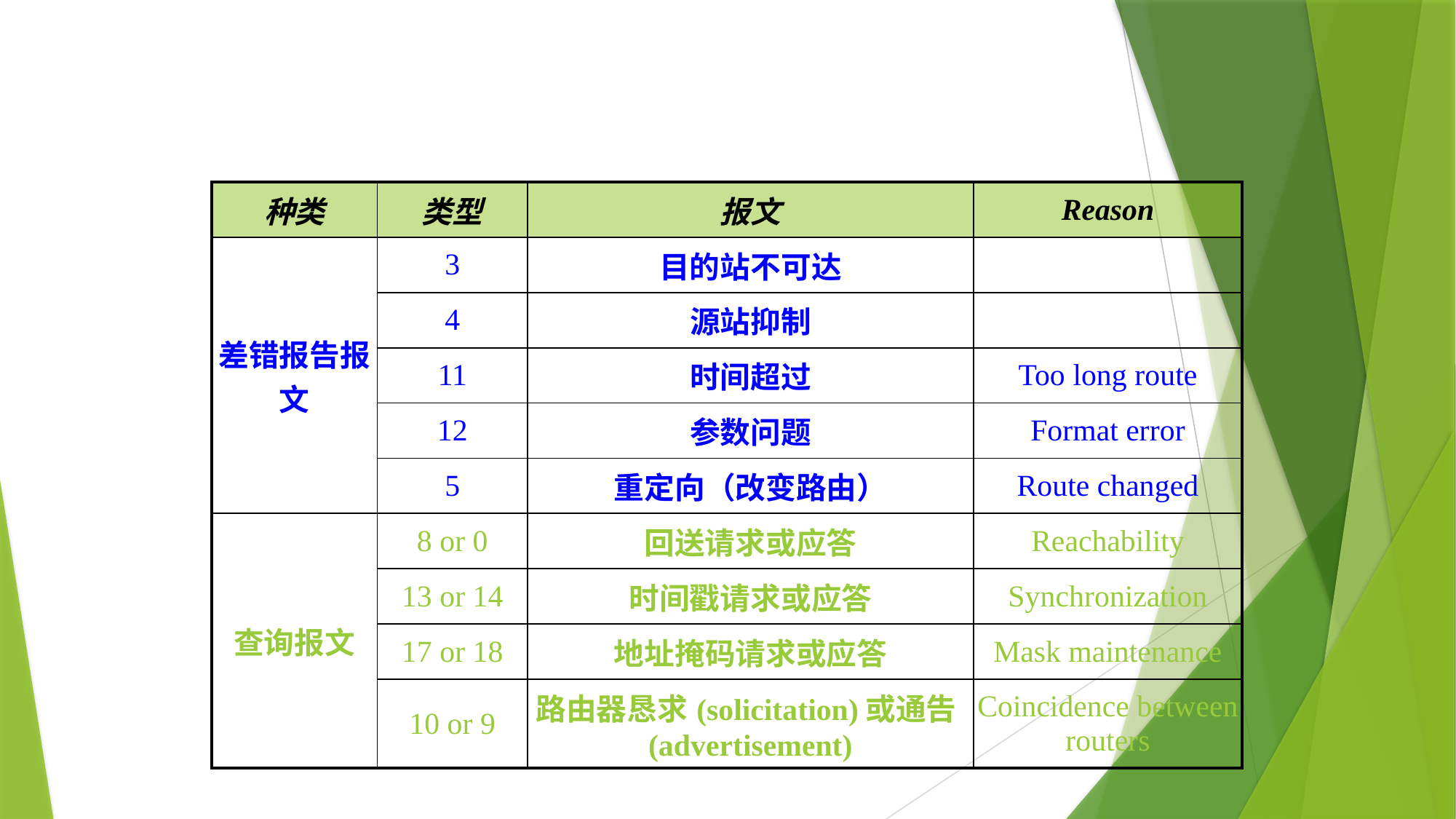

| 种类 | 类型 | 报文 | Reason |
| --- | --- | --- | --- |
| 差错报告报文 | 3 | 目的站不可达 |  |
|  | 4 | 源站抑制 |  |
|  | 11 | 时间超过 | Too long route |
|  | 12 | 参数问题 | Format error |
|  | 5 | 重定向（改变路由） | Route changed |
| 查询报文 | 8 or 0 | 回送请求或应答 | Reachability |
|  | 13 or 14 | 时间戳请求或应答 | Synchronization |
|  | 17 or 18 | 地址掩码请求或应答 | Mask maintenance |
|  | 10 or 9 | 路由器恳求(solicitation)或通告(advertisement) | Coincidence between routers |